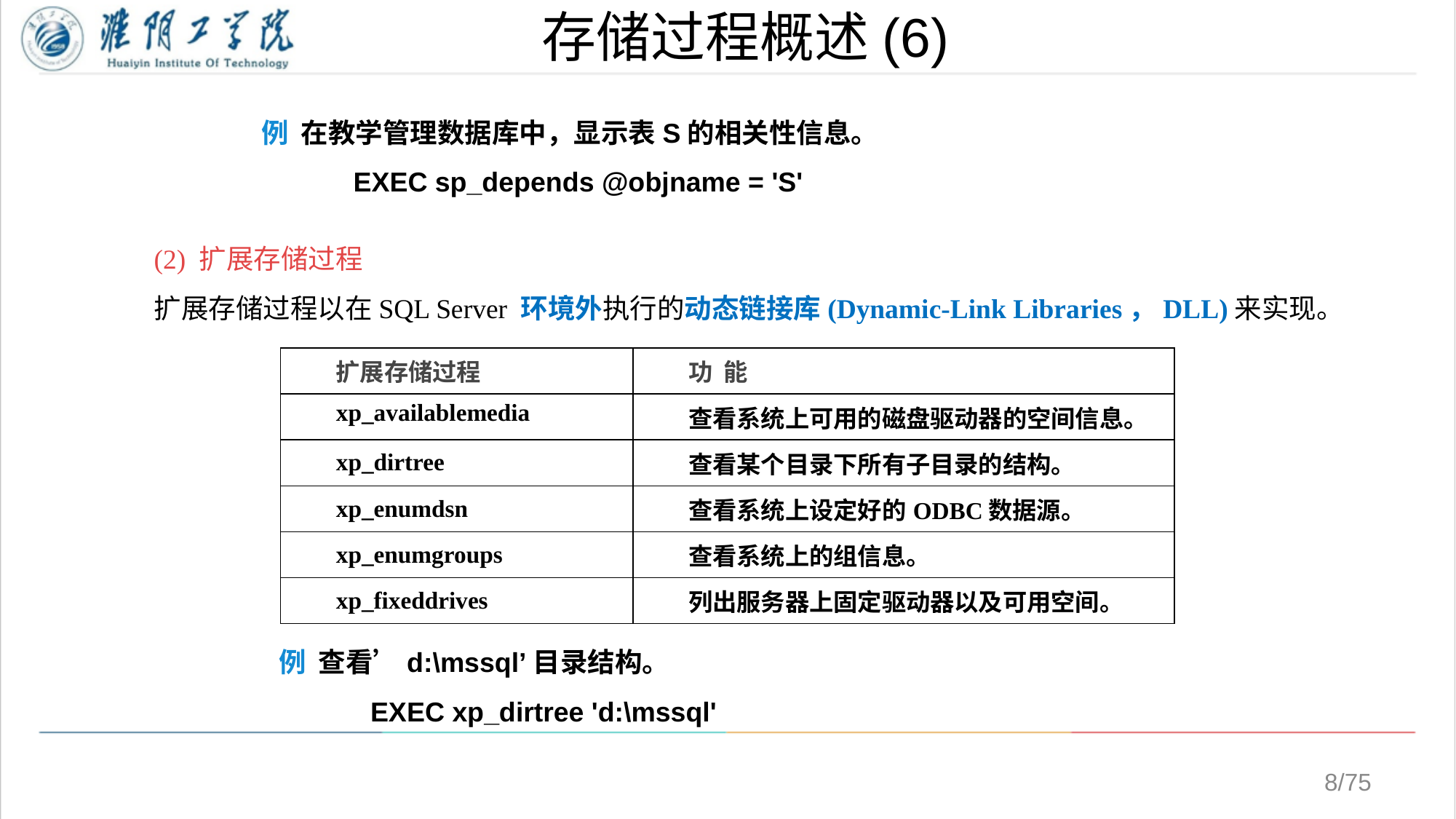

# 存储过程概述(6)
例  在教学管理数据库中，显示表S的相关性信息。
            EXEC sp_depends @objname = 'S'
(2) 扩展存储过程
扩展存储过程以在SQL Server 环境外执行的动态链接库(Dynamic-Link Libraries，DLL)来实现。
| 扩展存储过程 | 功 能 |
| --- | --- |
| xp\_availablemedia | 查看系统上可用的磁盘驱动器的空间信息。 |
| xp\_dirtree | 查看某个目录下所有子目录的结构。 |
| xp\_enumdsn | 查看系统上设定好的ODBC数据源。 |
| xp\_enumgroups | 查看系统上的组信息。 |
| xp\_fixeddrives | 列出服务器上固定驱动器以及可用空间。 |
例  查看’d:\mssql’目录结构。
            EXEC xp_dirtree 'd:\mssql'

8/75